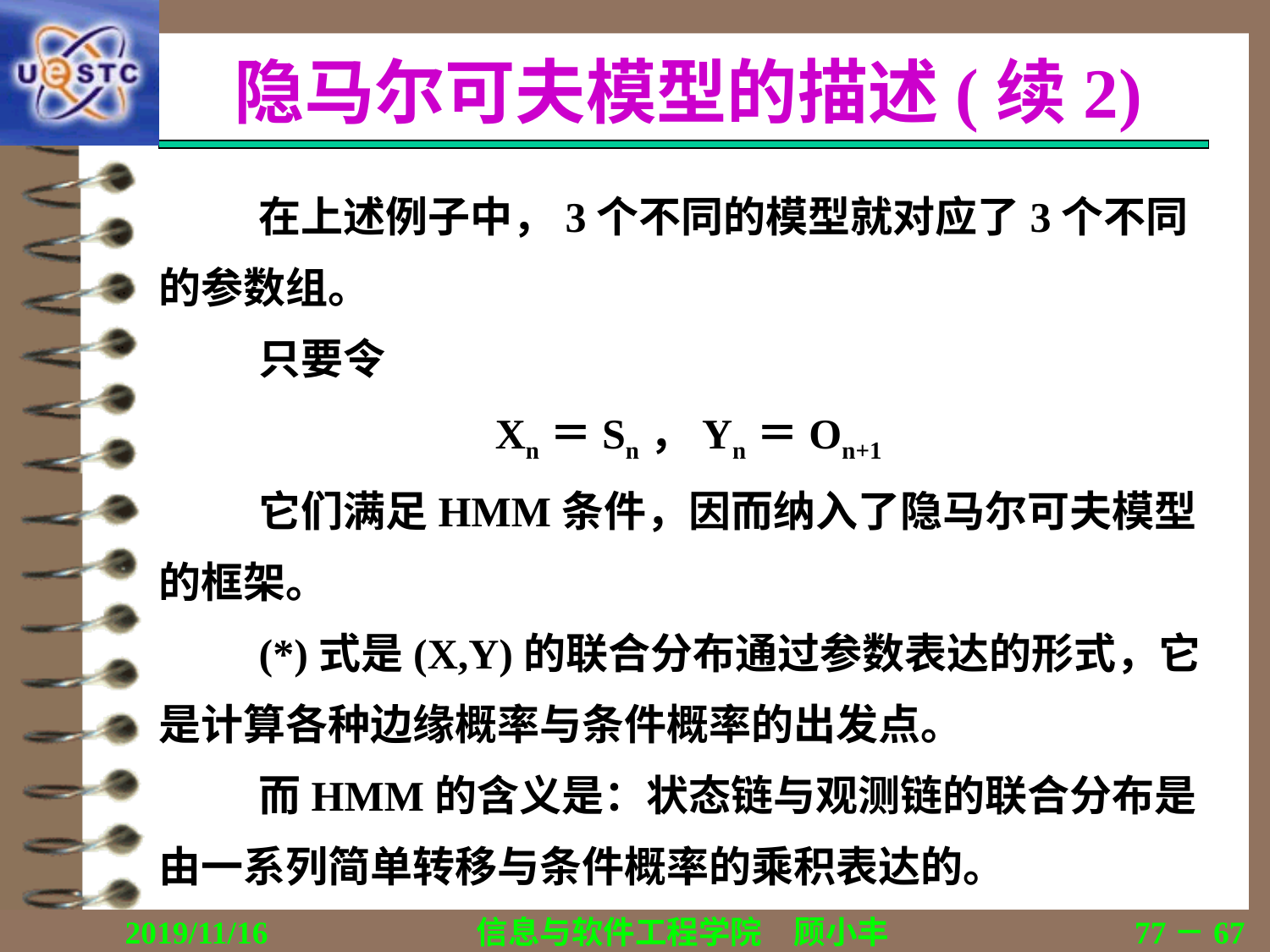

# 隐马尔可夫模型的描述(续2)
在上述例子中，3个不同的模型就对应了3个不同的参数组。
只要令
Xn＝Sn，Yn＝On+1
它们满足HMM条件，因而纳入了隐马尔可夫模型的框架。
(*)式是(X,Y)的联合分布通过参数表达的形式，它是计算各种边缘概率与条件概率的出发点。
而HMM的含义是：状态链与观测链的联合分布是由一系列简单转移与条件概率的乘积表达的。
2019/11/16
信息与软件工程学院　顾小丰
77－67